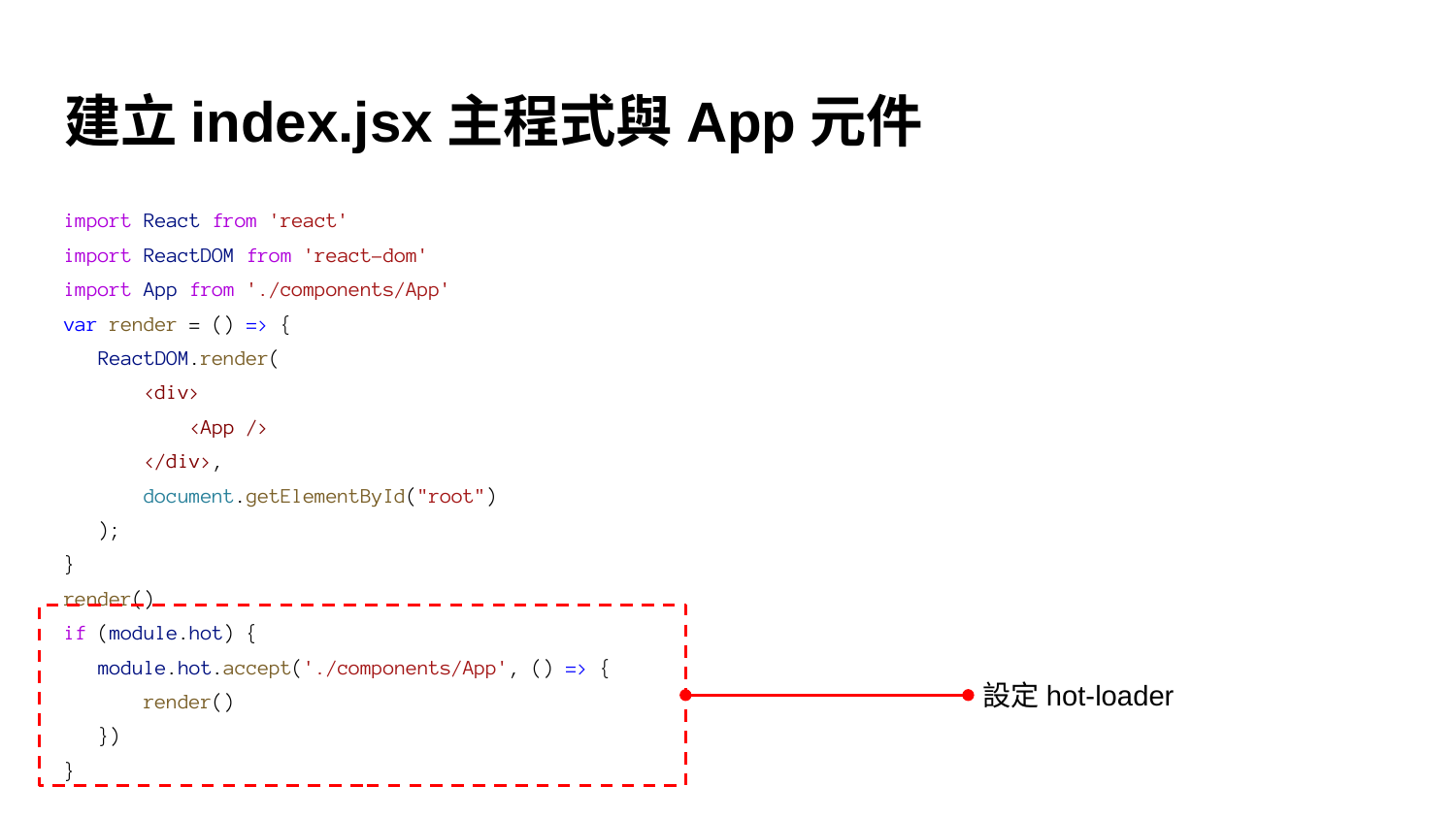

# 建立index.jsx主程式與App元件
import React from 'react'
import ReactDOM from 'react-dom'
import App from './components/App'
var render = () => {
   ReactDOM.render(
       <div>
           <App />
       </div>,
       document.getElementById("root")
   );
}
render()
if (module.hot) {
   module.hot.accept('./components/App', () => {
       render()
   })
}

設定hot-loader